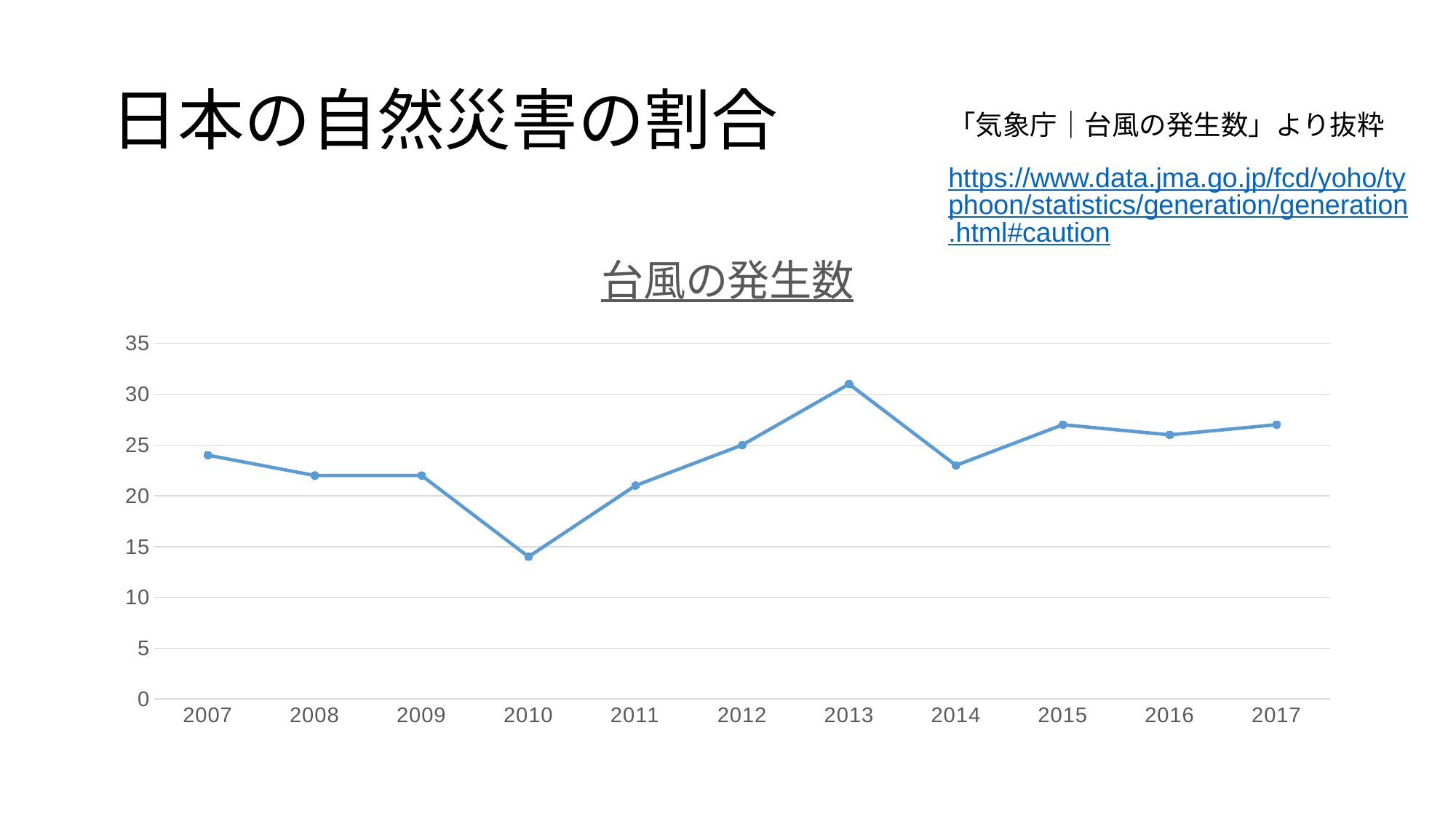

# 日本の自然災害の割合
「気象庁｜台風の発生数」より抜粋
https://www.data.jma.go.jp/fcd/yoho/typhoon/statistics/generation/generation.html#caution

### Chart: 台風の発生数

| Category |  |
|---|---|
| 2007 | 24.0 |
| 2008 | 22.0 |
| 2009 | 22.0 |
| 2010 | 14.0 |
| 2011 | 21.0 |
| 2012 | 25.0 |
| 2013 | 31.0 |
| 2014 | 23.0 |
| 2015 | 27.0 |
| 2016 | 26.0 |
| 2017 | 27.0 |